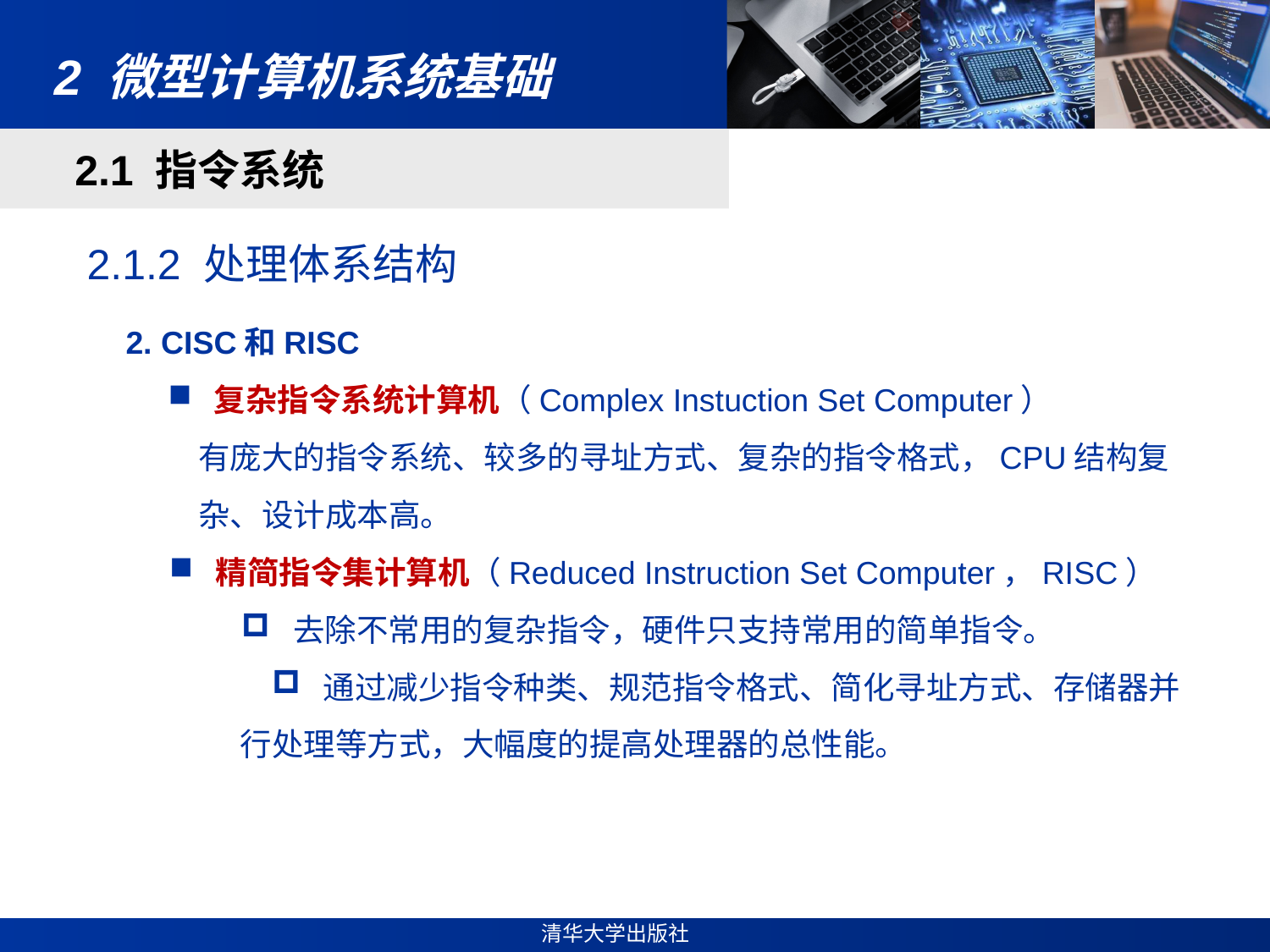

# 2 微型计算机系统基础
2.1 指令系统
2.1.2 处理体系结构
2. CISC和RISC
  复杂指令系统计算机（Complex Instuction Set Computer）
         有庞大的指令系统、较多的寻址方式、复杂的指令格式，CPU结构复
         杂、设计成本高。
  精简指令集计算机（Reduced Instruction Set Computer，RISC）
  去除不常用的复杂指令，硬件只支持常用的简单指令。
  通过减少指令种类、规范指令格式、简化寻址方式、存储器并行处理等方式，大幅度的提高处理器的总性能。